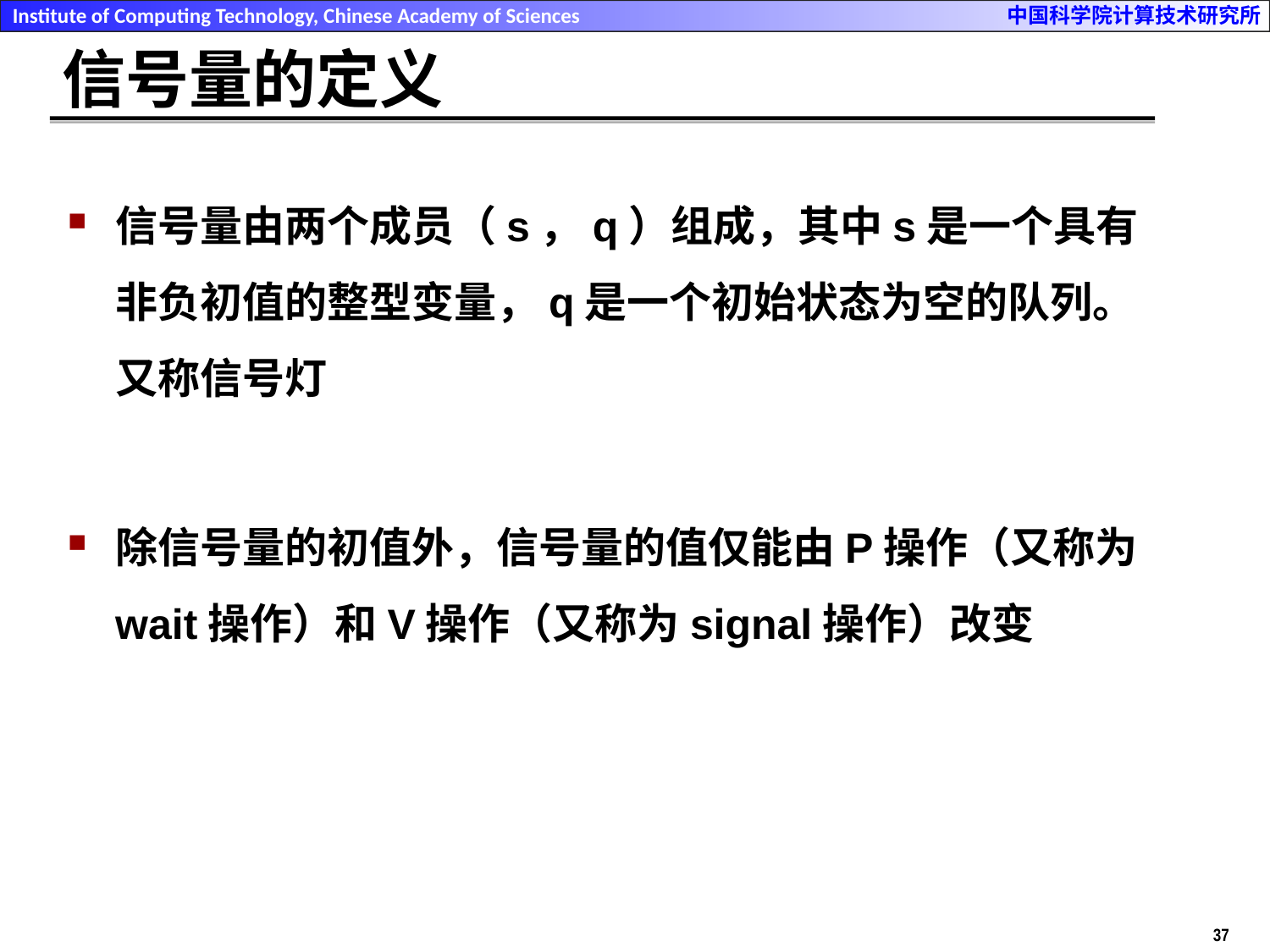

# 信号量的定义
信号量由两个成员（s，q）组成，其中s是一个具有非负初值的整型变量，q是一个初始状态为空的队列。又称信号灯

除信号量的初值外，信号量的值仅能由P操作（又称为wait操作）和V操作（又称为signal操作）改变